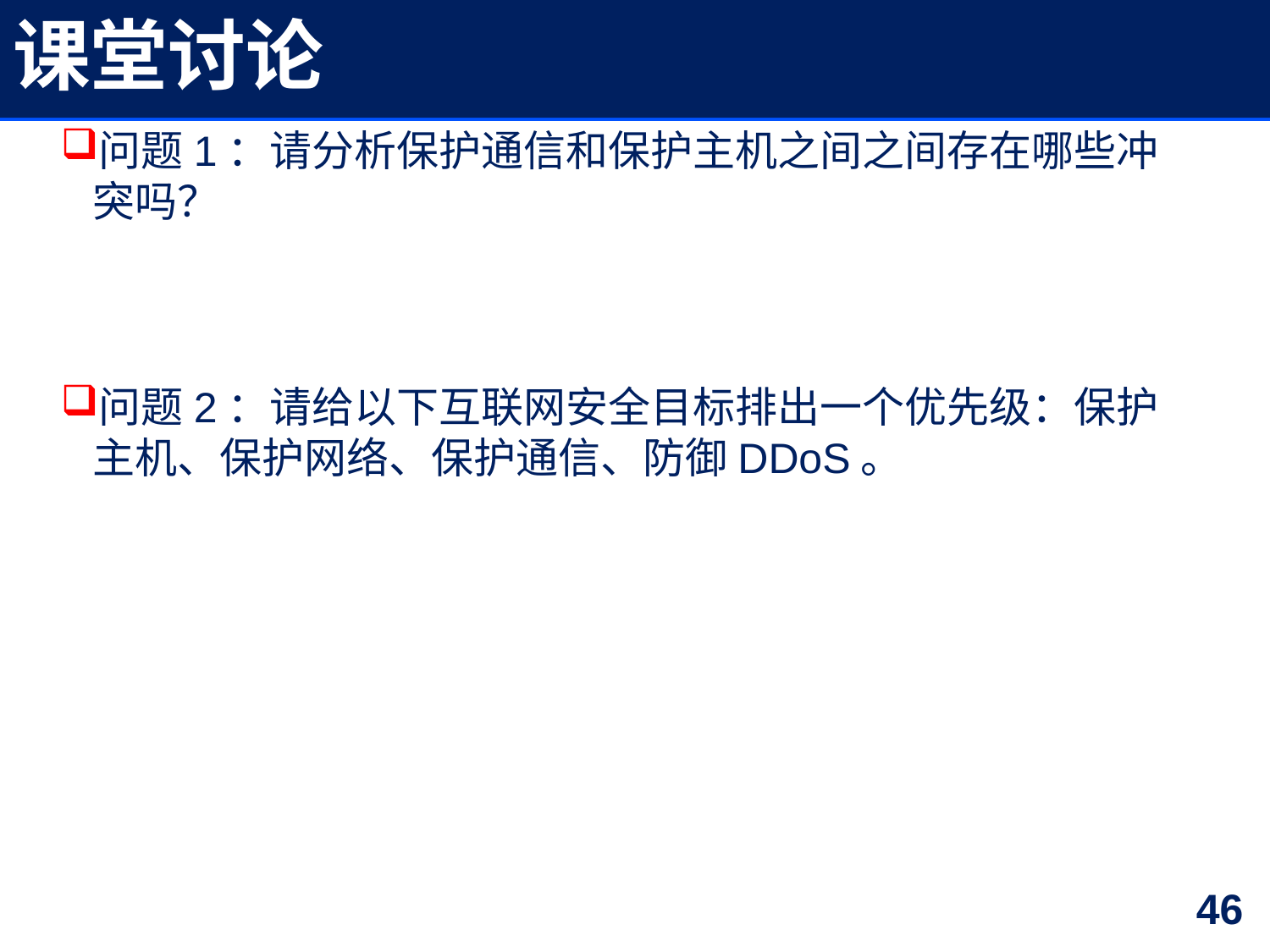

# 课堂讨论
问题1：请分析保护通信和保护主机之间之间存在哪些冲突吗？

问题2：请给以下互联网安全目标排出一个优先级：保护主机、保护网络、保护通信、防御DDoS。

46